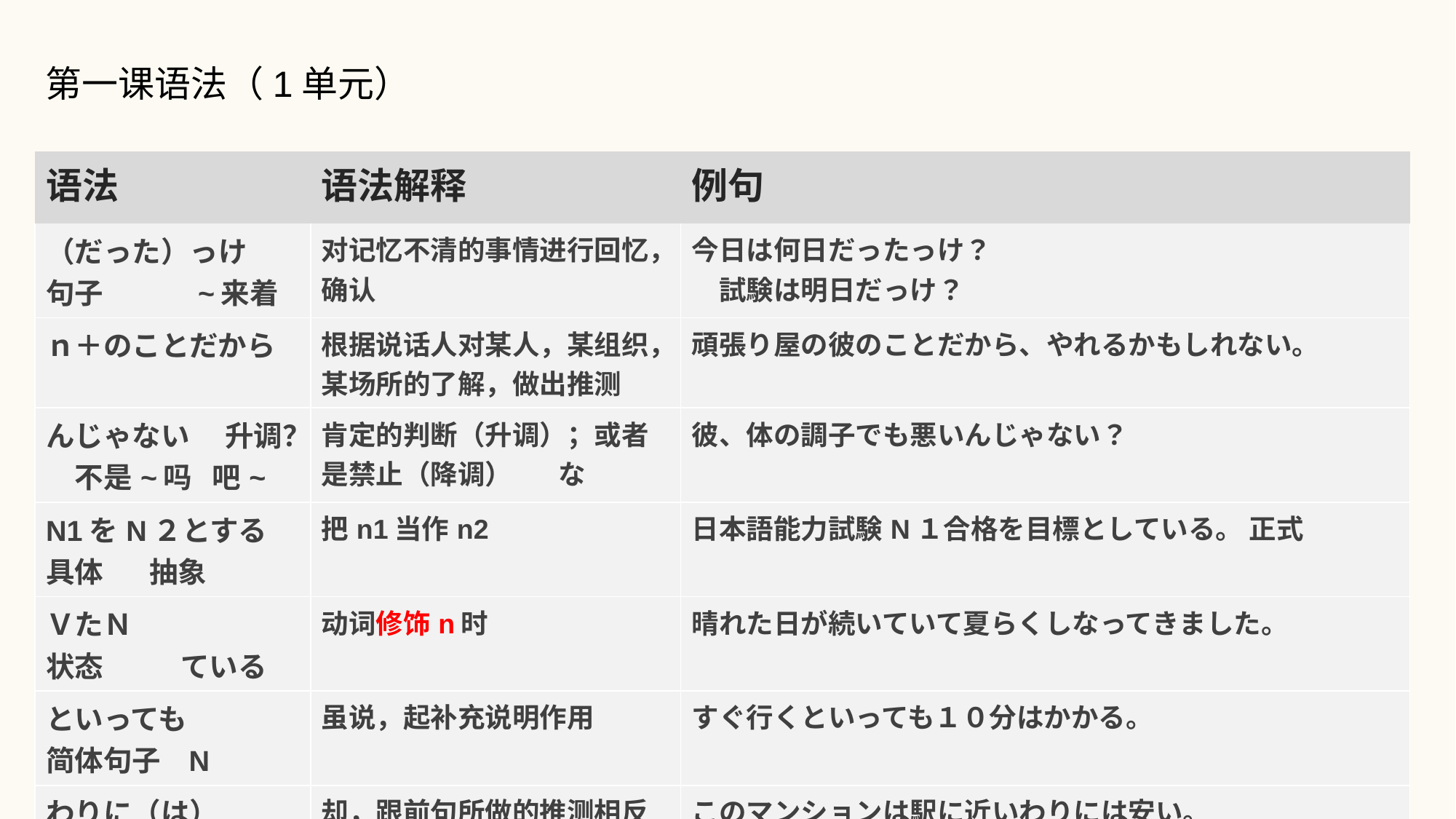

第一课语法（1单元）
| 语法 | 语法解释 | 例句 |
| --- | --- | --- |
| （だった）っけ 句子　　　~来着 | 对记忆不清的事情进行回忆，确认 | 今日は何日だったっけ？ 　試験は明日だっけ？ |
| ｎ＋のことだから | 根据说话人对某人，某组织，某场所的了解，做出推测 | 頑張り屋の彼のことだから、やれるかもしれない。 |
| んじゃない　 升调？ 　不是~吗 吧~ | 肯定的判断（升调）；或者是禁止（降调） 　な | 彼、体の調子でも悪いんじゃない？ |
| N1をN２とする 具体 抽象 | 把n1当作n2 | 日本語能力試験N１合格を目標としている。 正式 |
| ＶたＮ 状态 　　ている | 动词修饰n时 | 晴れた日が続いていて夏らくしなってきました。 |
| といっても 简体句子 N | 虽说，起补充说明作用 | すぐ行くといっても１０分はかかる。 |
| わりに（は） 连体形 | 却，跟前句所做的推测相反 | このマンションは駅に近いわりには安い。 |